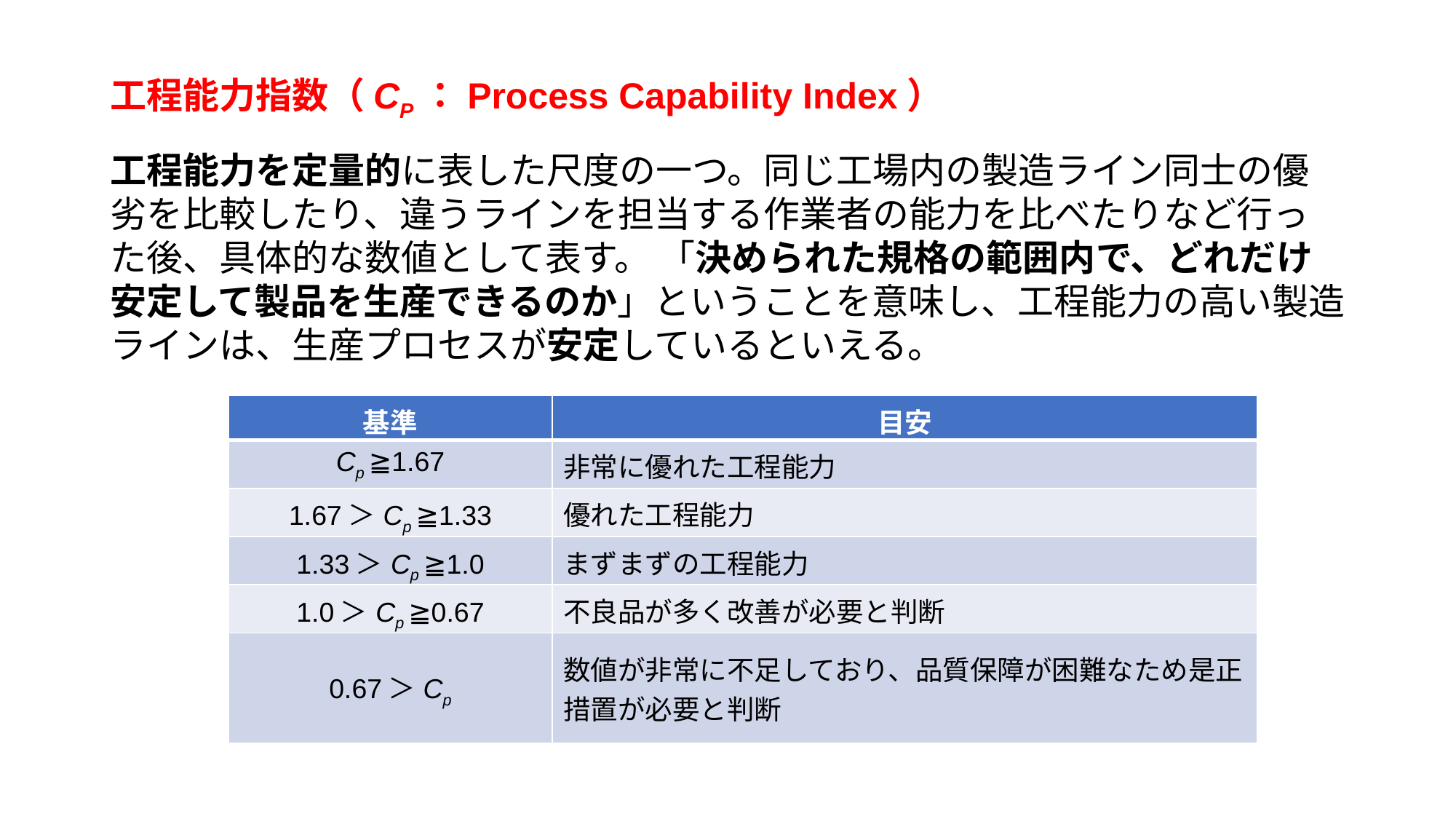

工程能力指数（CP：Process Capability Index）

工程能力を定量的に表した尺度の一つ。同じ工場内の製造ライン同士の優劣を比較したり、違うラインを担当する作業者の能力を比べたりなど行った後、具体的な数値として表す。 「決められた規格の範囲内で、どれだけ安定して製品を生産できるのか」ということを意味し、工程能力の高い製造ラインは、生産プロセスが安定しているといえる。
| 基準 | 目安 |
| --- | --- |
| Cp ≧1.67 | 非常に優れた工程能力 |
| 1.67＞Cp ≧1.33 | 優れた工程能力 |
| 1.33＞Cp ≧1.0 | まずまずの工程能力 |
| 1.0＞Cp ≧0.67 | 不良品が多く改善が必要と判断 |
| 0.67＞Cp | 数値が非常に不足しており、品質保障が困難なため是正措置が必要と判断 |